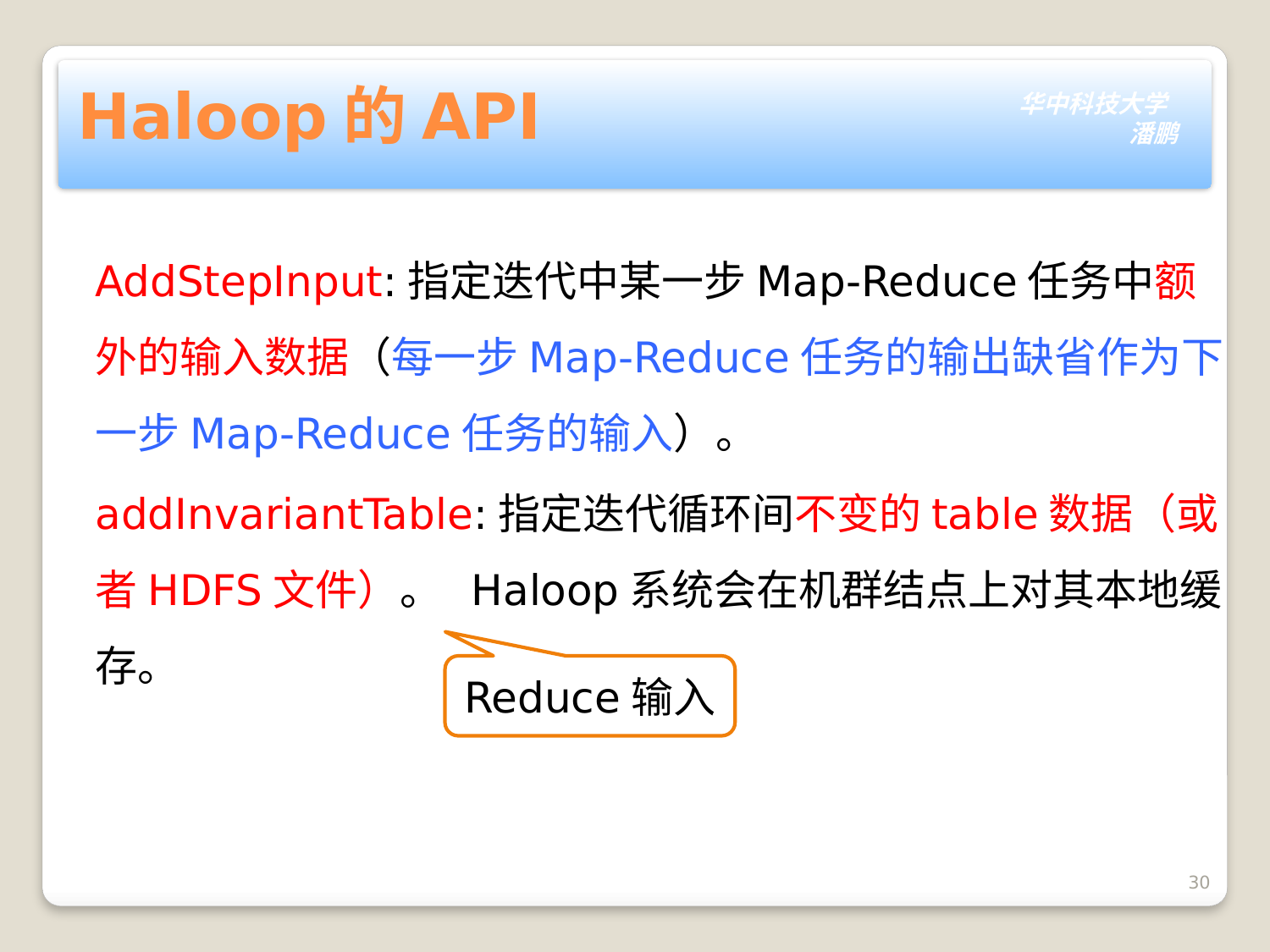

# Haloop的API
AddStepInput:指定迭代中某一步Map-Reduce任务中额外的输入数据（每一步Map-Reduce任务的输出缺省作为下一步Map-Reduce任务的输入）。
addInvariantTable:指定迭代循环间不变的table数据（或者HDFS文件）。  Haloop系统会在机群结点上对其本地缓存。
Reduce输入
30